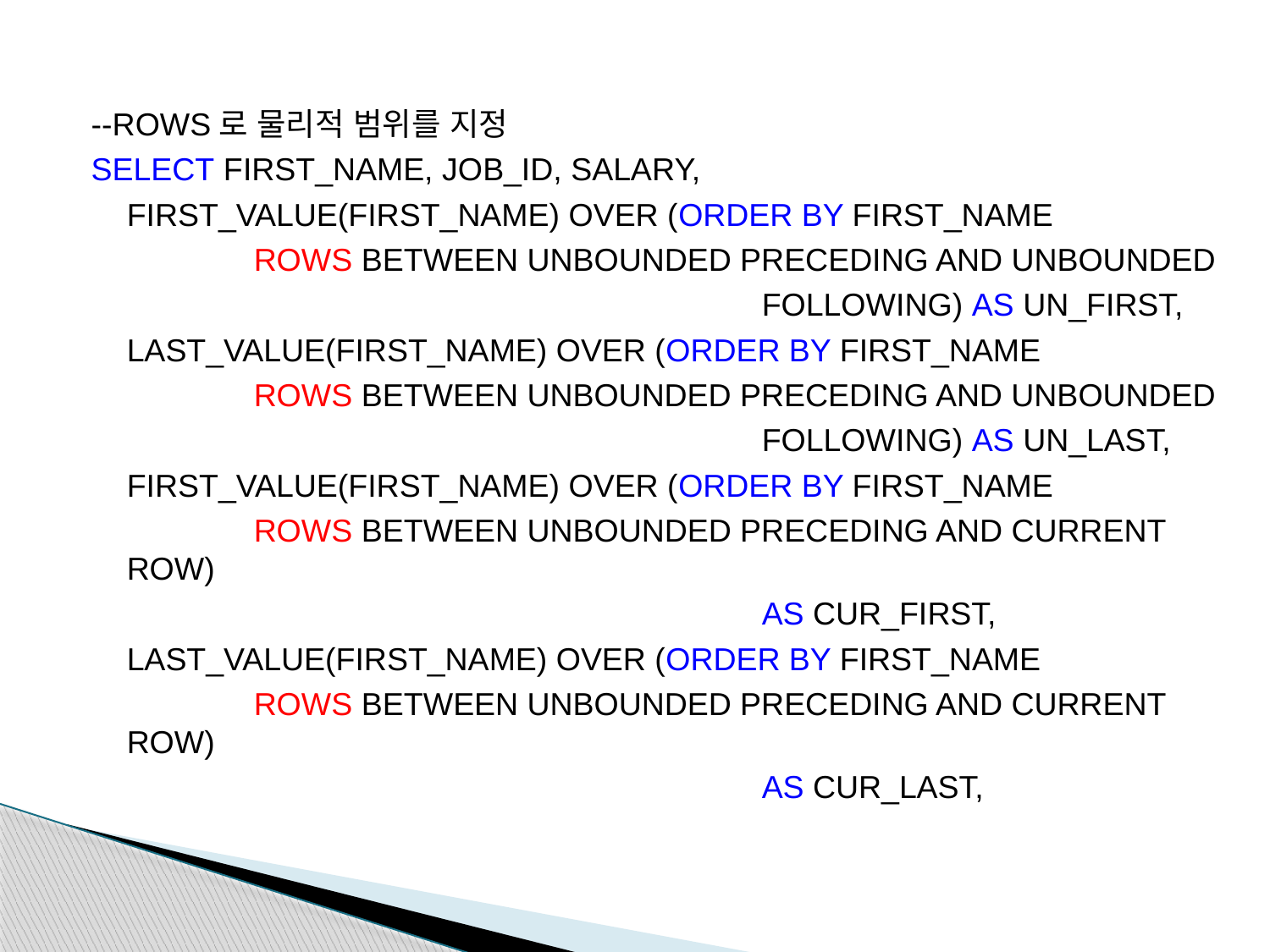

--ROWS로 물리적 범위를 지정
SELECT FIRST_NAME, JOB_ID, SALARY,
	FIRST_VALUE(FIRST_NAME) OVER (ORDER BY FIRST_NAME
		ROWS BETWEEN UNBOUNDED PRECEDING AND UNBOUNDED
						FOLLOWING) AS UN_FIRST,
	LAST_VALUE(FIRST_NAME) OVER (ORDER BY FIRST_NAME
		ROWS BETWEEN UNBOUNDED PRECEDING AND UNBOUNDED
						FOLLOWING) AS UN_LAST,
	FIRST_VALUE(FIRST_NAME) OVER (ORDER BY FIRST_NAME
		ROWS BETWEEN UNBOUNDED PRECEDING AND CURRENT ROW)
						AS CUR_FIRST,
	LAST_VALUE(FIRST_NAME) OVER (ORDER BY FIRST_NAME
		ROWS BETWEEN UNBOUNDED PRECEDING AND CURRENT ROW)
						AS CUR_LAST,